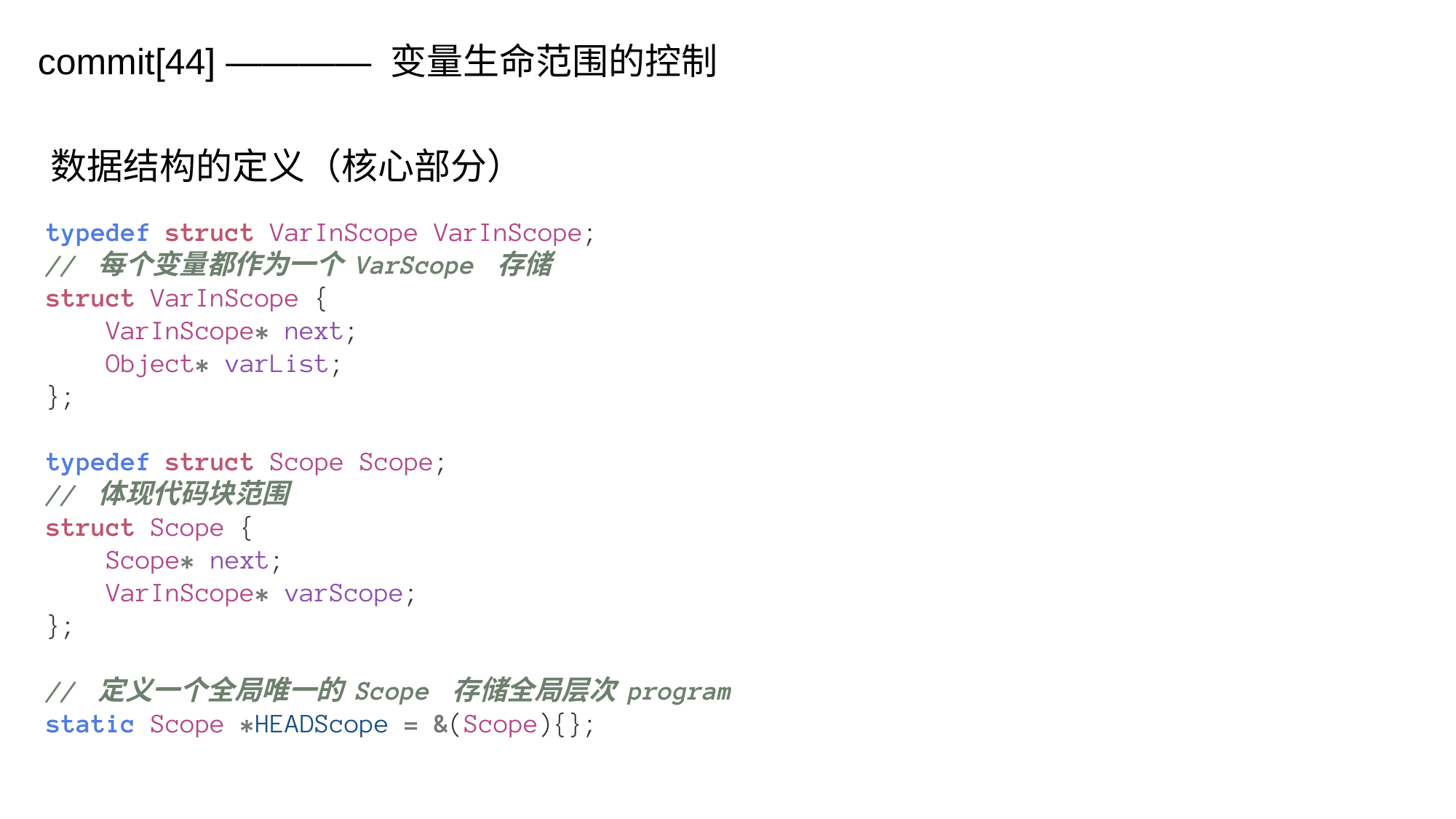

commit[44] ———— 变量生命范围的控制
数据结构的定义（核心部分）
typedef struct VarInScope VarInScope;
// 每个变量都作为一个 VarScope 存储
struct VarInScope {
    VarInScope* next;
    Object* varList;
};

typedef struct Scope Scope;
// 体现代码块范围
struct Scope {
    Scope* next;
    VarInScope* varScope;
};

// 定义一个全局唯一的 Scope 存储全局层次 program
static Scope *HEADScope = &(Scope){};